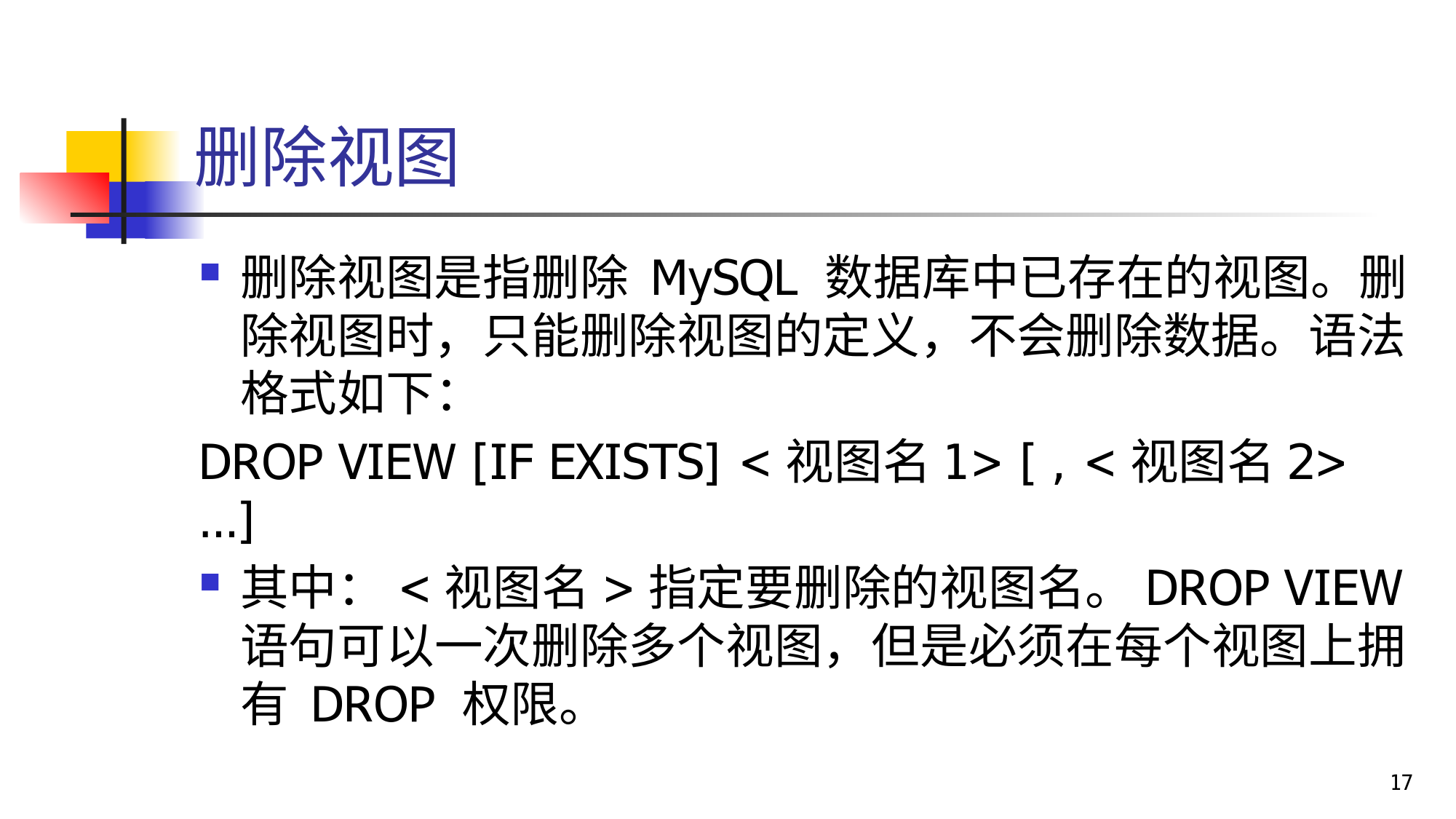

# 删除视图
删除视图是指删除 MySQL 数据库中已存在的视图。删除视图时，只能删除视图的定义，不会删除数据。语法格式如下：
DROP VIEW [IF EXISTS] <视图名1> [ , <视图名2> …]
其中：<视图名>指定要删除的视图名。DROP VIEW 语句可以一次删除多个视图，但是必须在每个视图上拥有 DROP 权限。

17